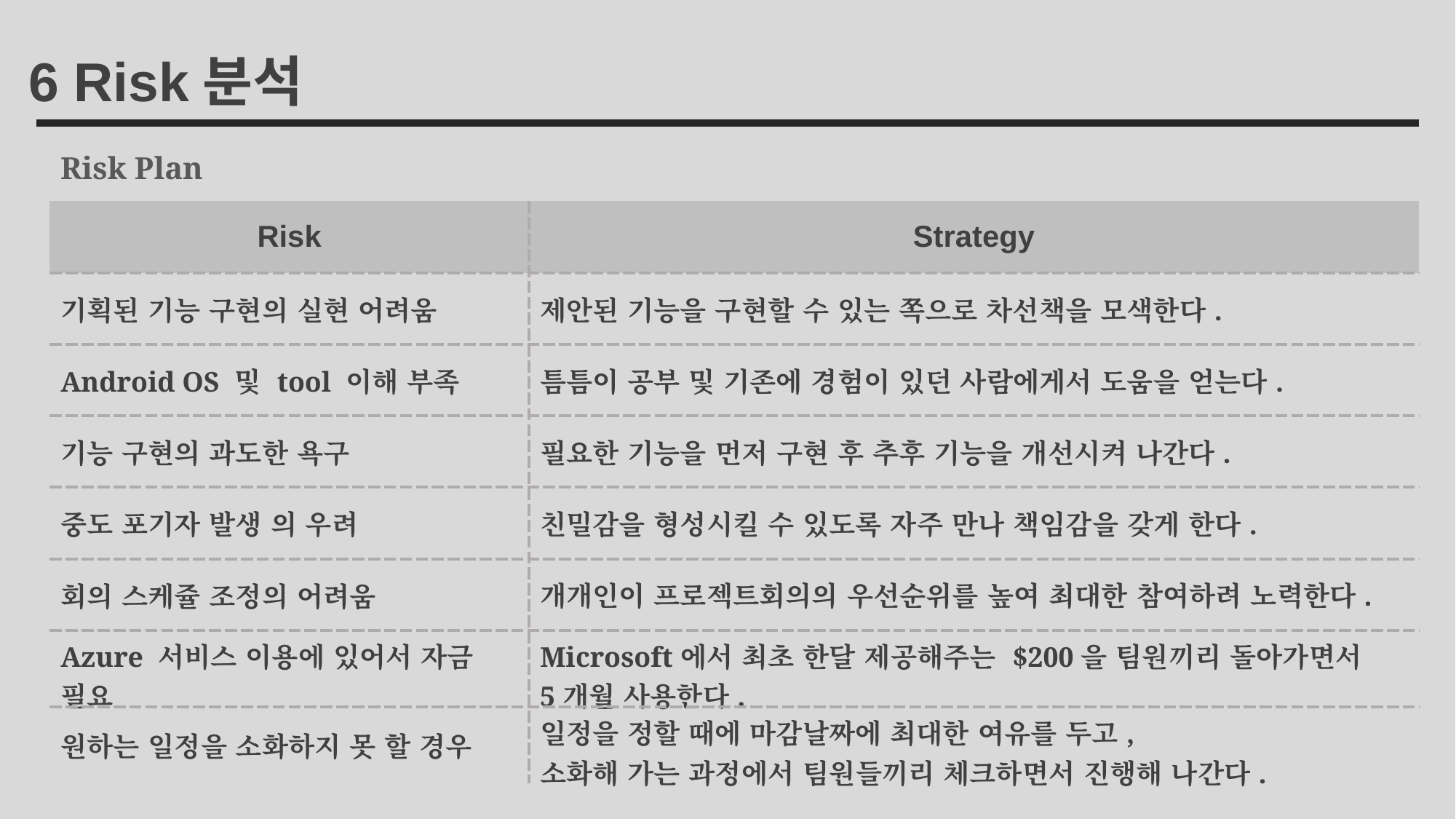

6 Risk분석
Risk Plan
| Risk | Strategy |
| --- | --- |
| 기획된 기능 구현의 실현 어려움 | 제안된 기능을 구현할 수 있는 쪽으로 차선책을 모색한다. |
| Android OS 및 tool 이해 부족 | 틈틈이 공부 및 기존에 경험이 있던 사람에게서 도움을 얻는다. |
| 기능 구현의 과도한 욕구 | 필요한 기능을 먼저 구현 후 추후 기능을 개선시켜 나간다. |
| 중도 포기자 발생 의 우려 | 친밀감을 형성시킬 수 있도록 자주 만나 책임감을 갖게 한다. |
| 회의 스케쥴 조정의 어려움 | 개개인이 프로젝트회의의 우선순위를 높여 최대한 참여하려 노력한다. |
| Azure 서비스 이용에 있어서 자금 필요 | Microsoft에서 최초 한달 제공해주는 $200을 팀원끼리 돌아가면서 5개월 사용한다. |
| 원하는 일정을 소화하지 못 할 경우 | 일정을 정할 때에 마감날짜에 최대한 여유를 두고, 소화해 가는 과정에서 팀원들끼리 체크하면서 진행해 나간다. |